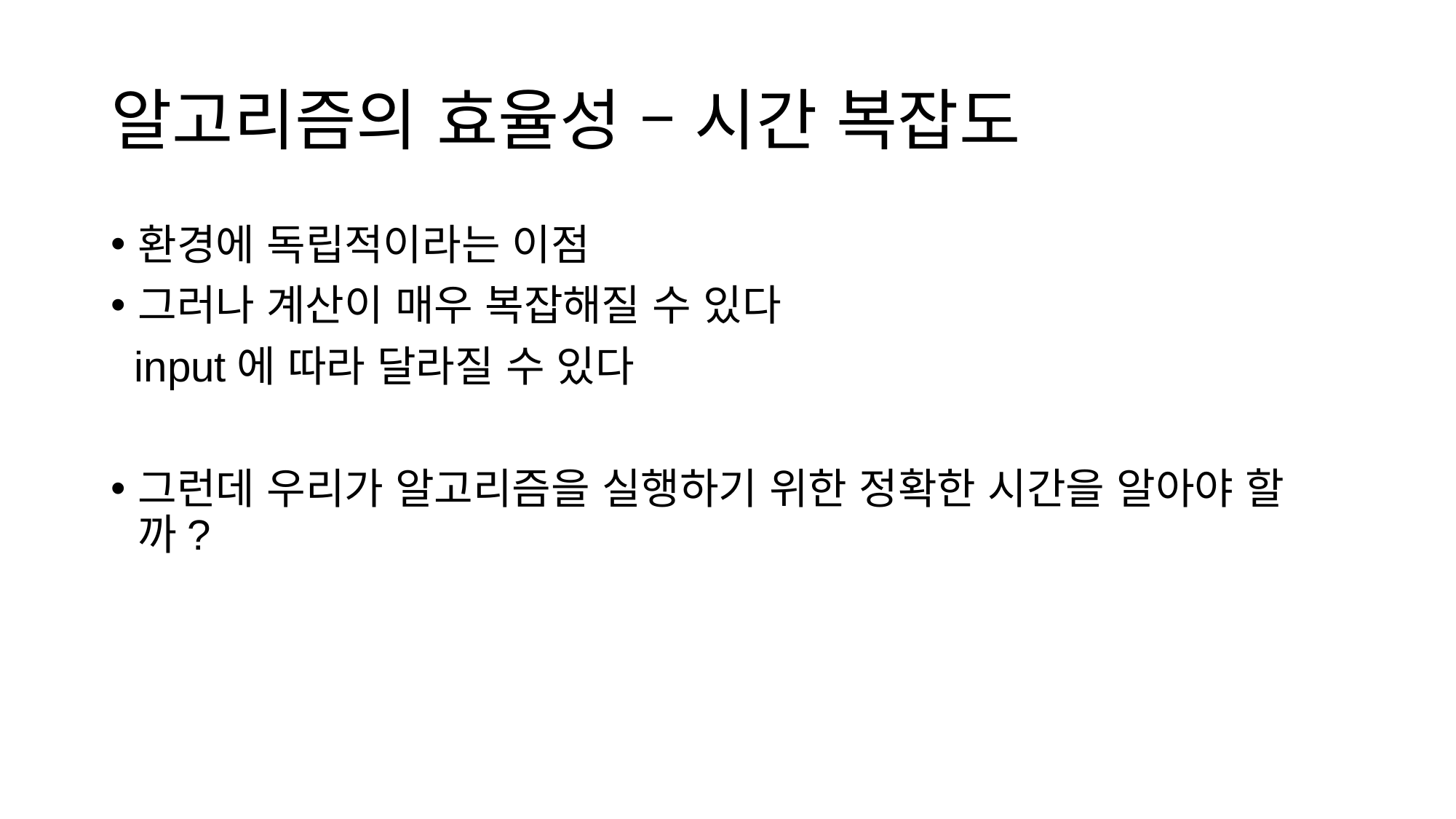

알고리즘의 효율성 – 시간 복잡도
환경에 독립적이라는 이점
그러나 계산이 매우 복잡해질 수 있다
  input에 따라 달라질 수 있다

그런데 우리가 알고리즘을 실행하기 위한 정확한 시간을 알아야 할까?